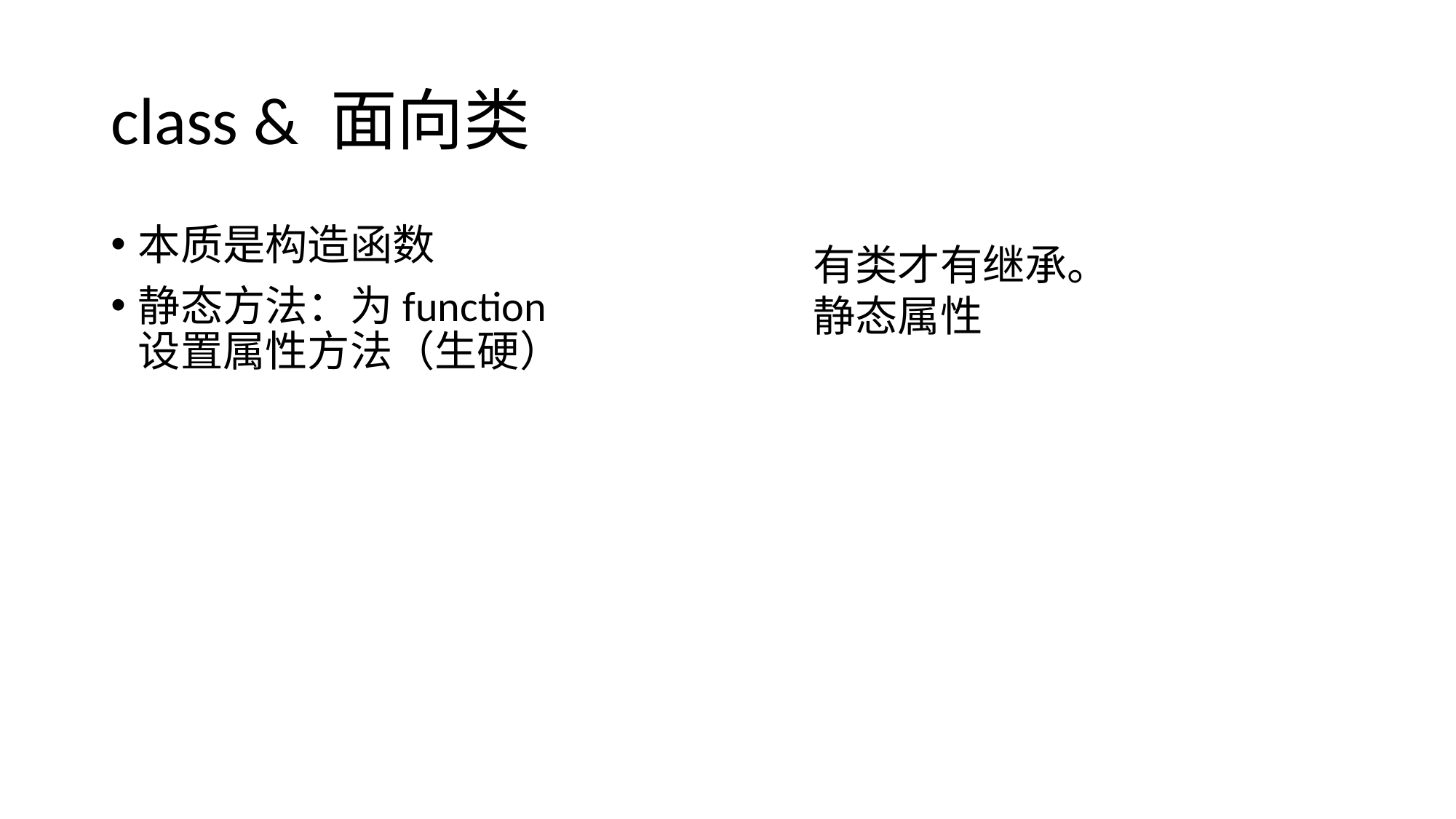

# class & 面向类
本质是构造函数
静态方法：为function设置属性方法（生硬）

有类才有继承。
静态属性